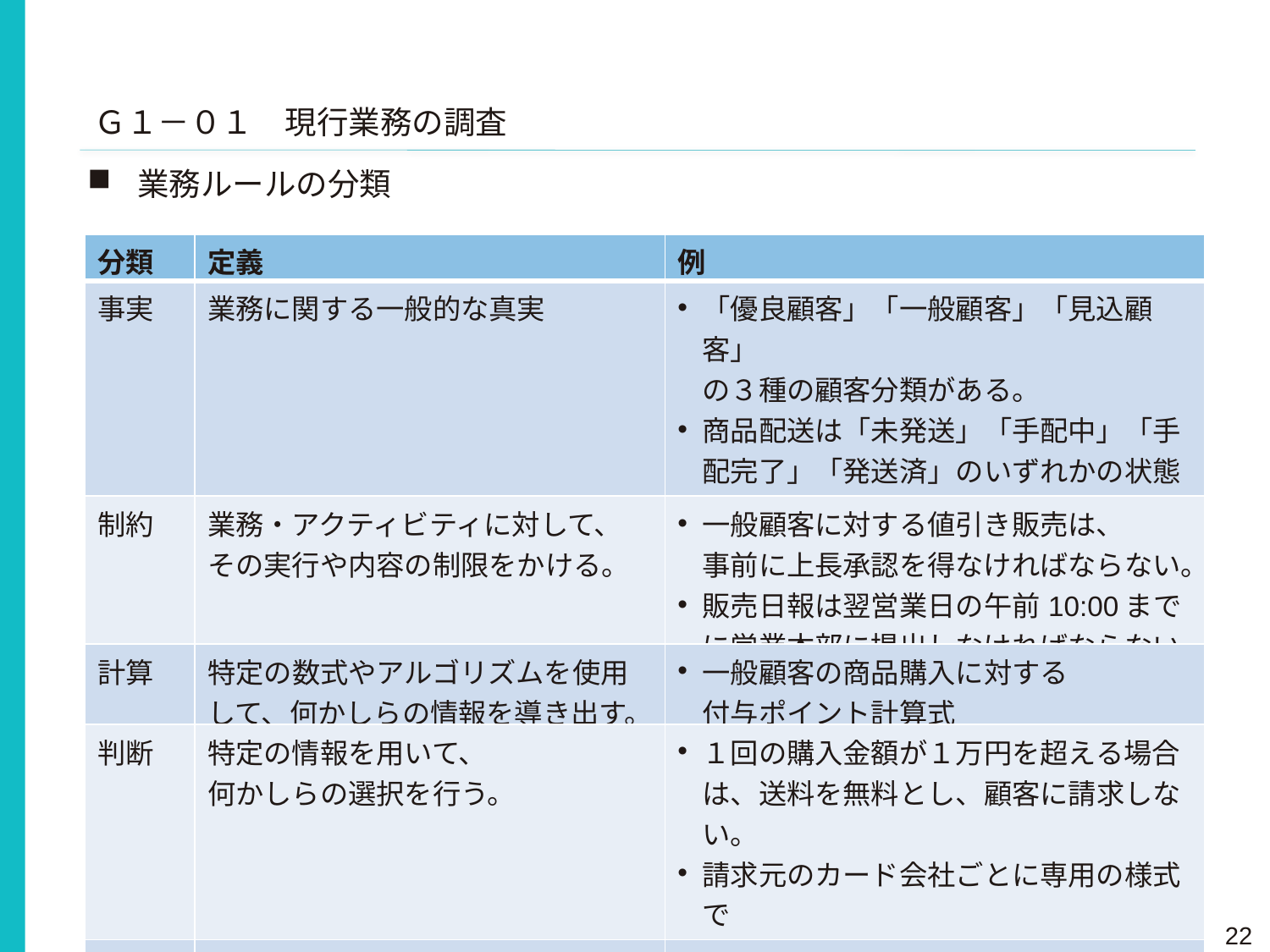

Ｇ１－０１　現行業務の調査
業務ルールの分類
| 分類 | 定義 | 例 |
| --- | --- | --- |
| 事実 | 業務に関する一般的な真実 | 「優良顧客」「一般顧客」「見込顧客」 の３種の顧客分類がある。 商品配送は「未発送」「手配中」「手配完了」「発送済」のいずれかの状態を取る。 |
| 制約 | 業務・アクティビティに対して、 その実行や内容の制限をかける。 | 一般顧客に対する値引き販売は、 事前に上長承認を得なければならない。 販売日報は翌営業日の午前10:00までに営業本部に提出しなければならない。 |
| 計算 | 特定の数式やアルゴリズムを使用して、何かしらの情報を導き出す。 | 一般顧客の商品購入に対する 付与ポイント計算式 |
| 判断 | 特定の情報を用いて、 何かしらの選択を行う。 | １回の購入金額が１万円を超える場合は、送料を無料とし、顧客に請求しない。 請求元のカード会社ごとに専用の様式で 利用者向けの請求書を発行する。 |
| 契機 | 特定の状況で、何かしらの業務・アクティビティを実行する。 | 月次請求締め時に年間購入金額が ５万円超の顧客に、ＶＩＰカードを送付する。 |
22